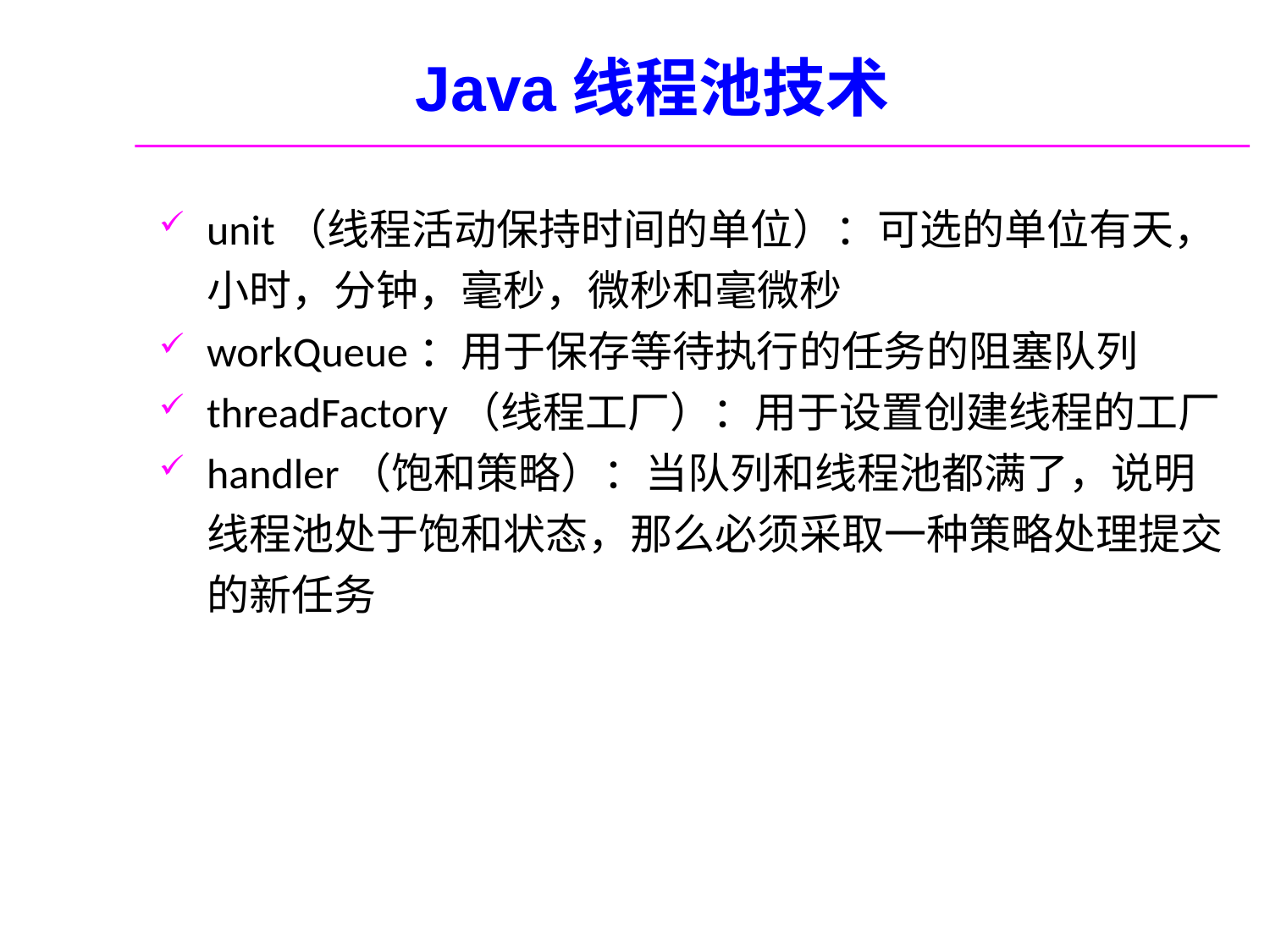

# Java线程池技术
unit（线程活动保持时间的单位）：可选的单位有天，小时，分钟，毫秒，微秒和毫微秒
workQueue：用于保存等待执行的任务的阻塞队列
threadFactory（线程工厂）：用于设置创建线程的工厂
handler（饱和策略）：当队列和线程池都满了，说明线程池处于饱和状态，那么必须采取一种策略处理提交的新任务
52